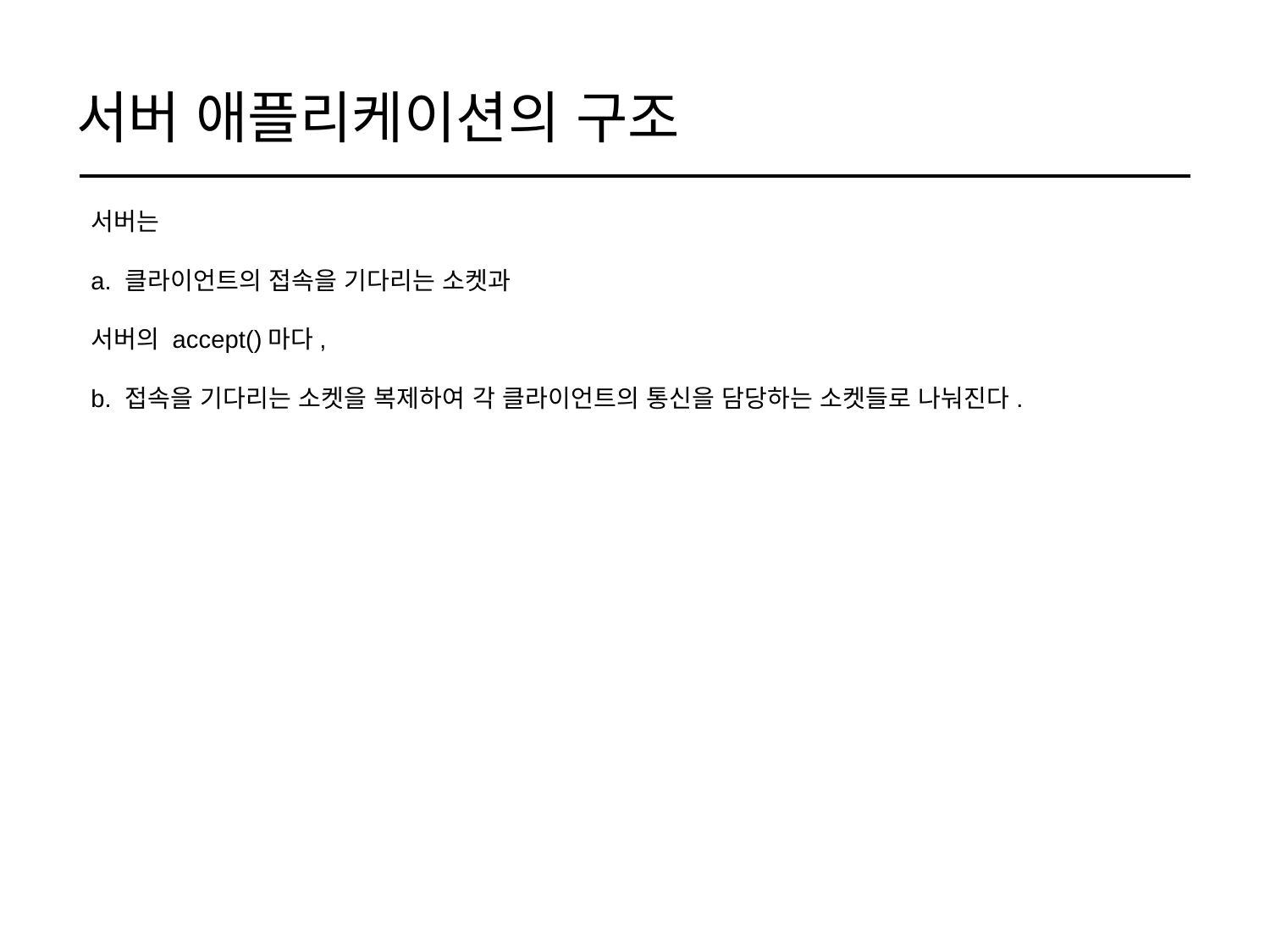

# 서버 애플리케이션의 구조
서버는
a. 클라이언트의 접속을 기다리는 소켓과
서버의 accept()마다,

b. 접속을 기다리는 소켓을 복제하여 각 클라이언트의 통신을 담당하는 소켓들로 나눠진다.